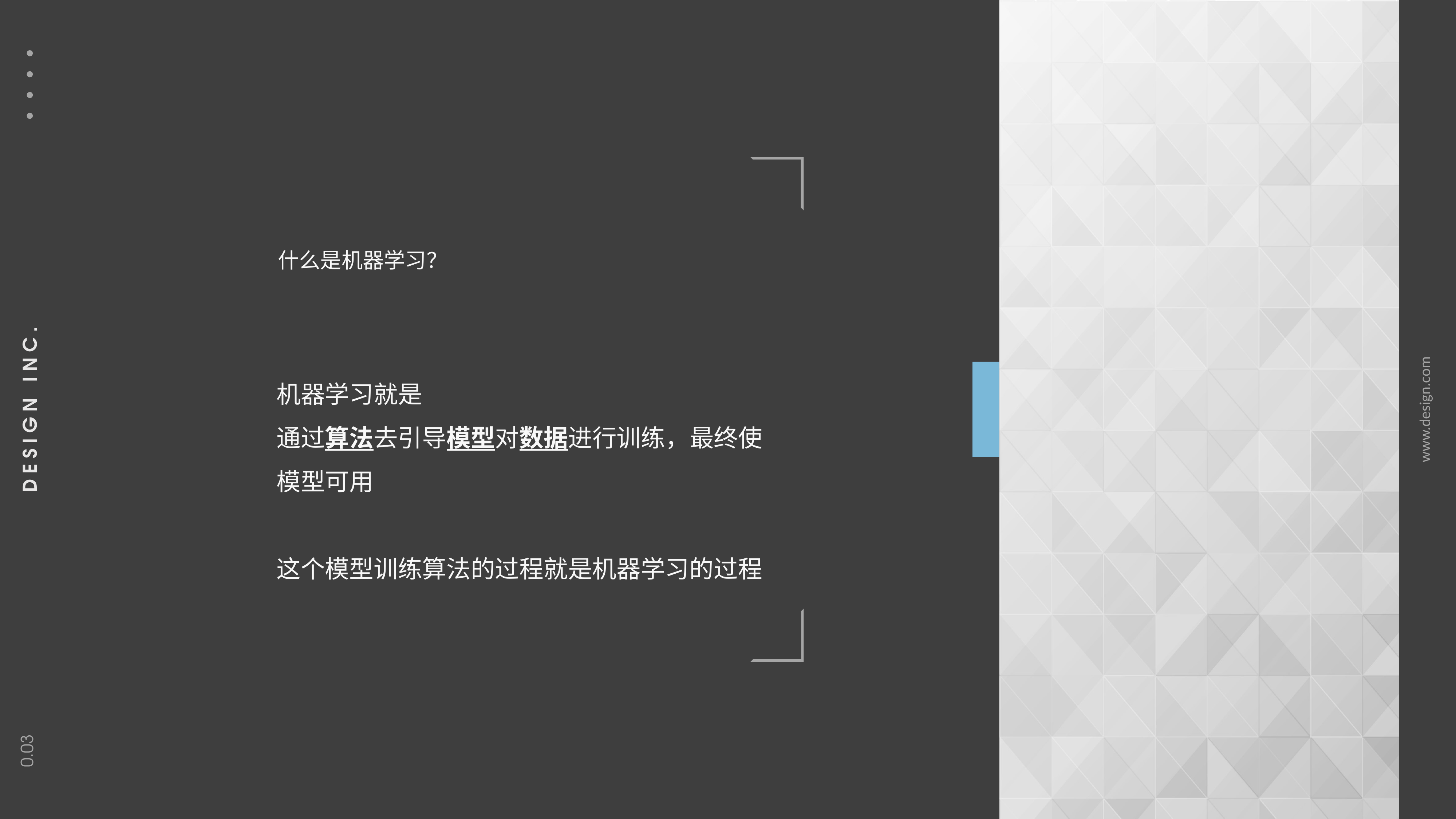

什么是机器学习？
机器学习就是
通过算法去引导模型对数据进行训练，最终使模型可用

这个模型训练算法的过程就是机器学习的过程